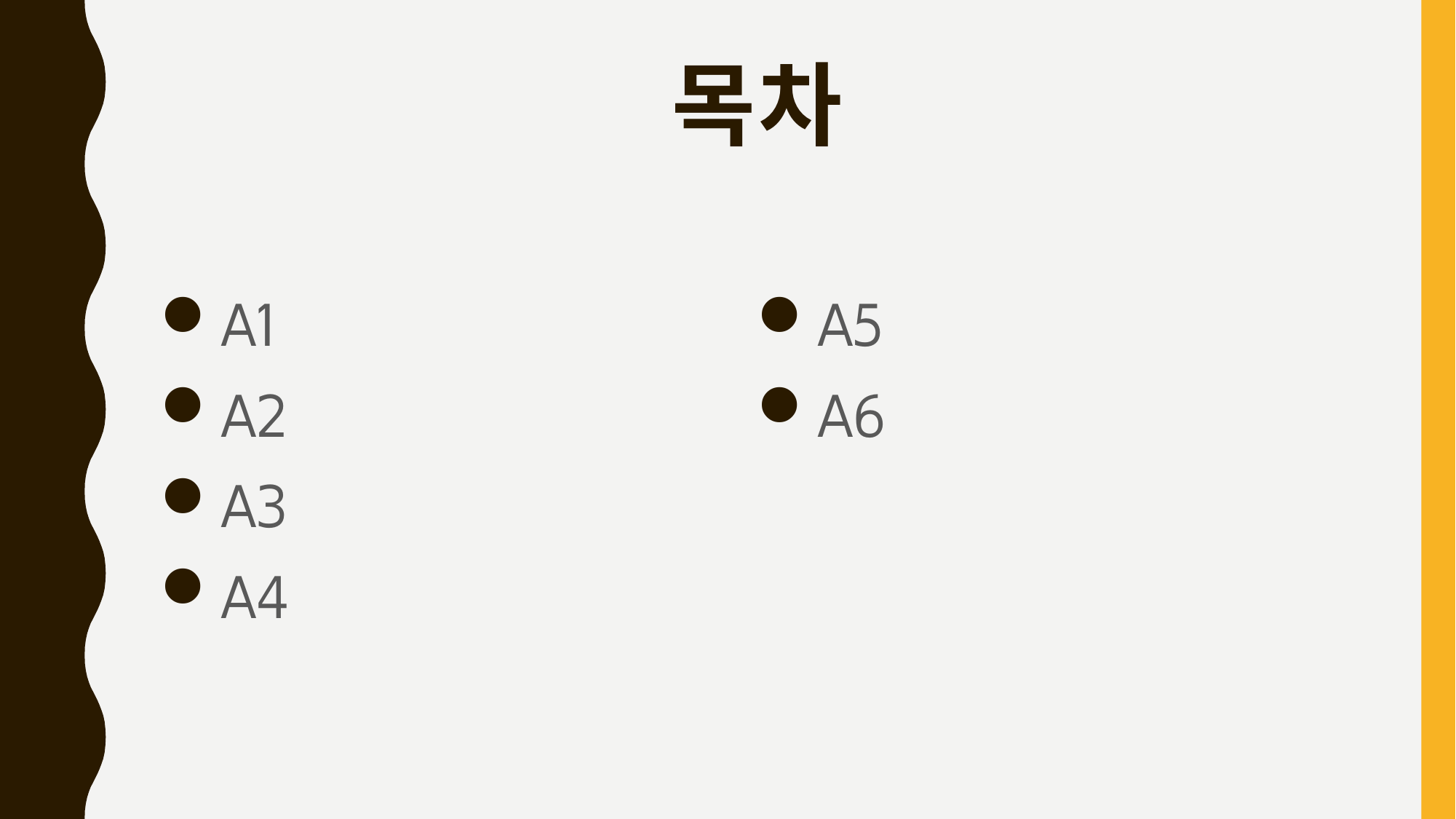

# 목차
A1
A2
A3
A4
A5
A6